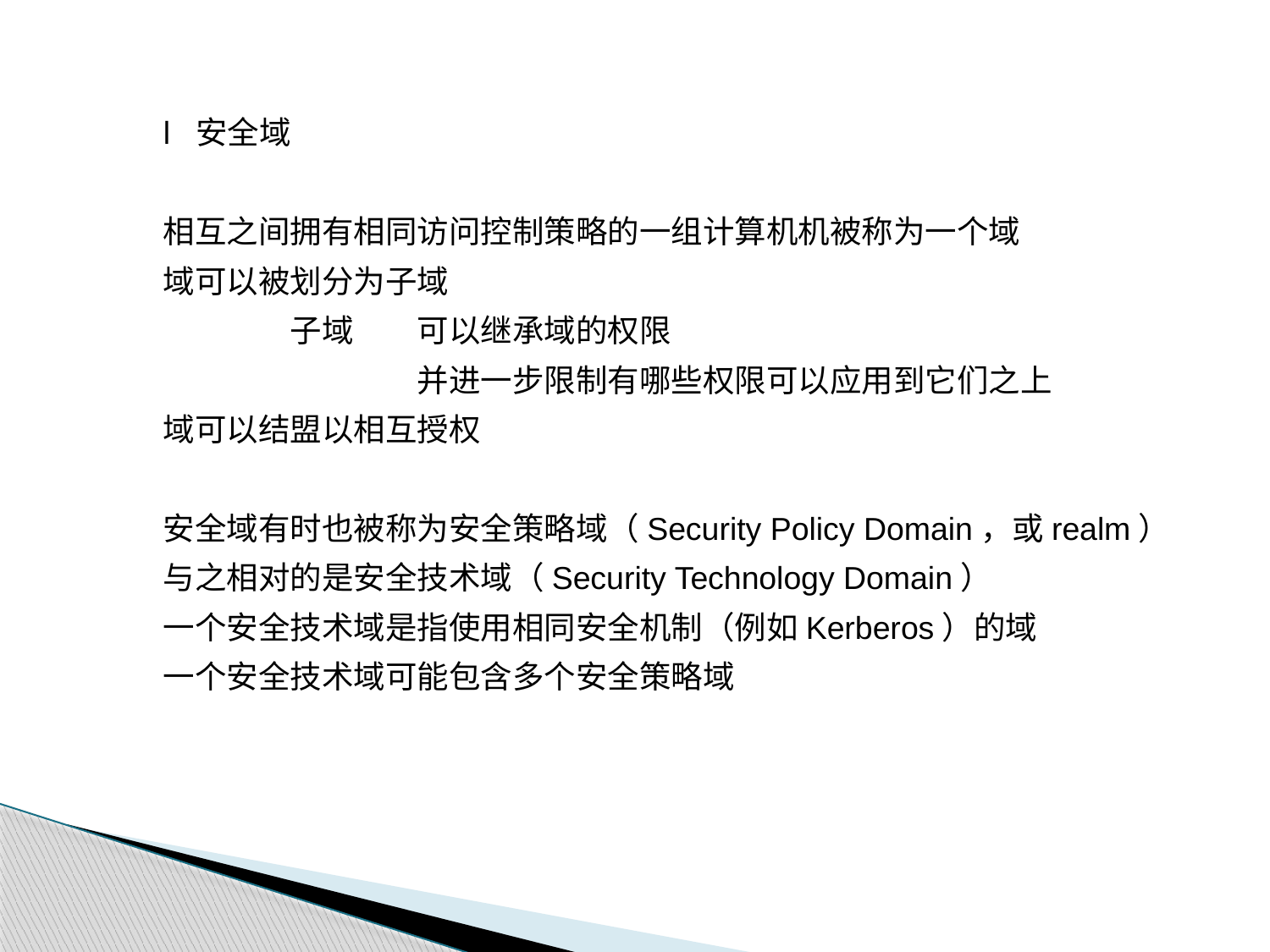

l  安全域

相互之间拥有相同访问控制策略的一组计算机机被称为一个域
域可以被划分为子域
	子域	可以继承域的权限
		并进一步限制有哪些权限可以应用到它们之上
域可以结盟以相互授权

安全域有时也被称为安全策略域（Security Policy Domain，或realm）
与之相对的是安全技术域（Security Technology Domain）
一个安全技术域是指使用相同安全机制（例如Kerberos）的域
一个安全技术域可能包含多个安全策略域